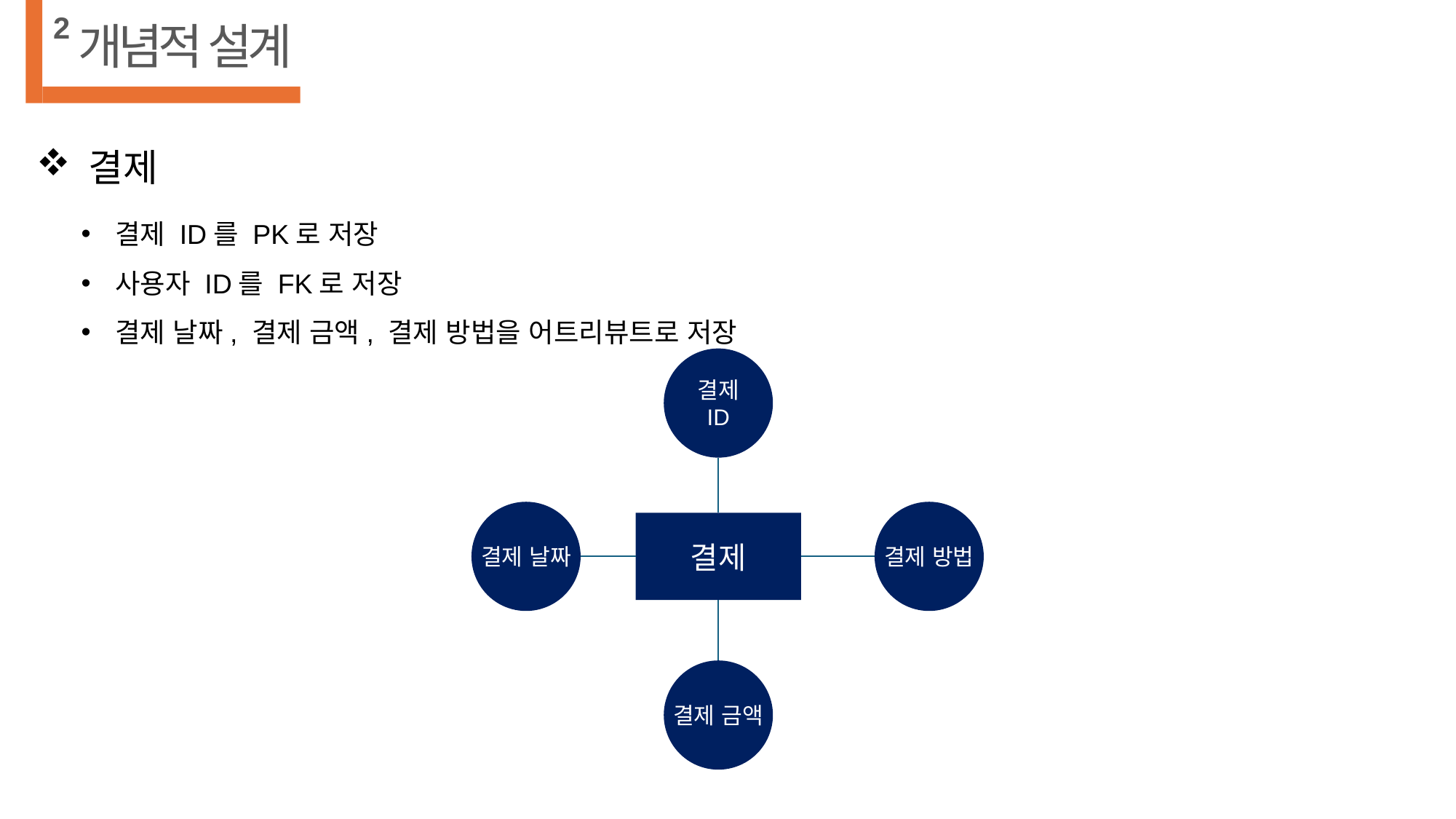

2
개념적 설계
 결제
결제 ID를 PK로 저장
사용자 ID를 FK로 저장
결제 날짜, 결제 금액, 결제 방법을 어트리뷰트로 저장
결제
ID
결제 날짜
결제
결제 금액
결제 방법